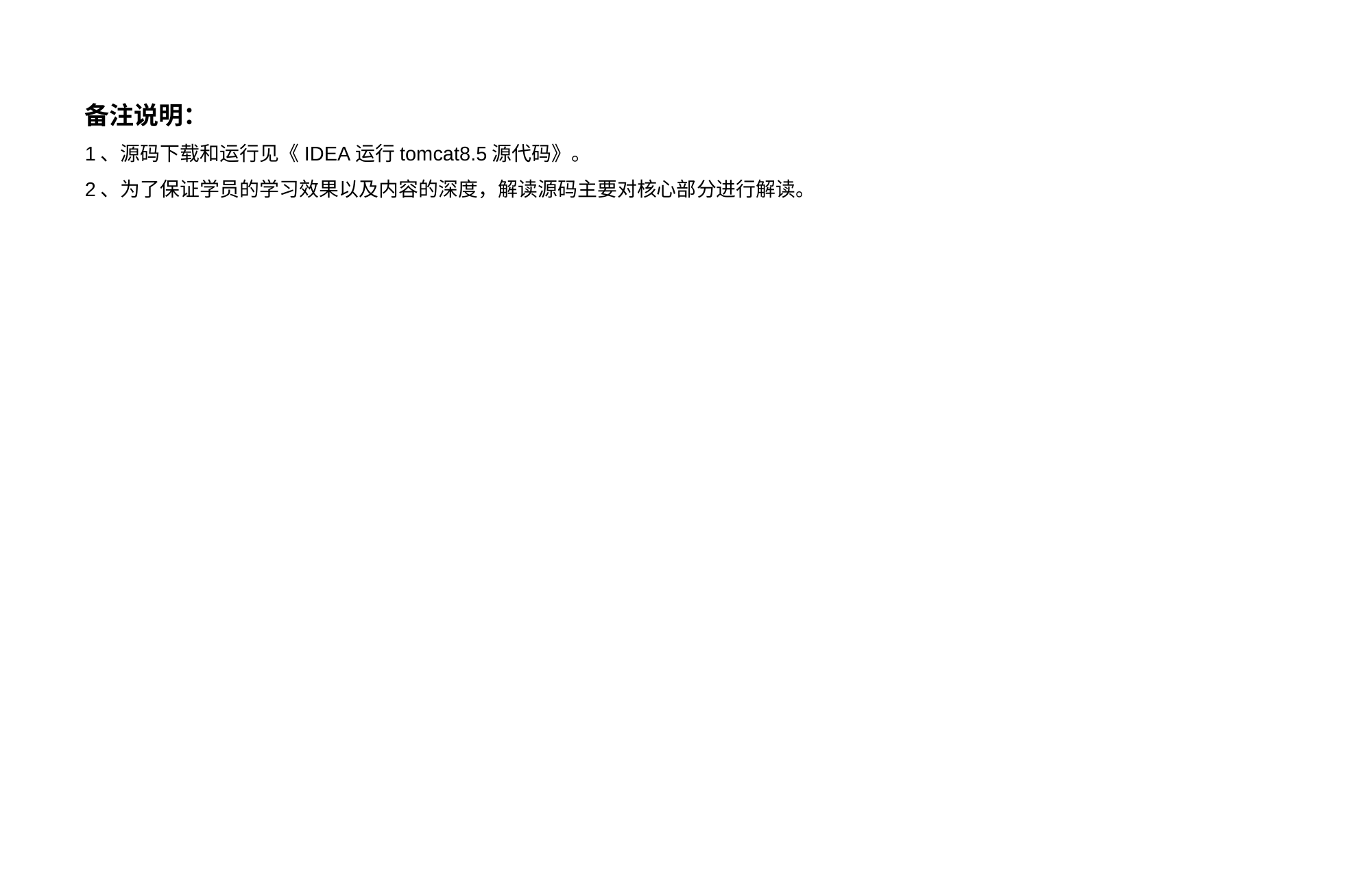

备注说明：
1、源码下载和运行见《IDEA运行tomcat8.5源代码》。
2、为了保证学员的学习效果以及内容的深度，解读源码主要对核心部分进行解读。